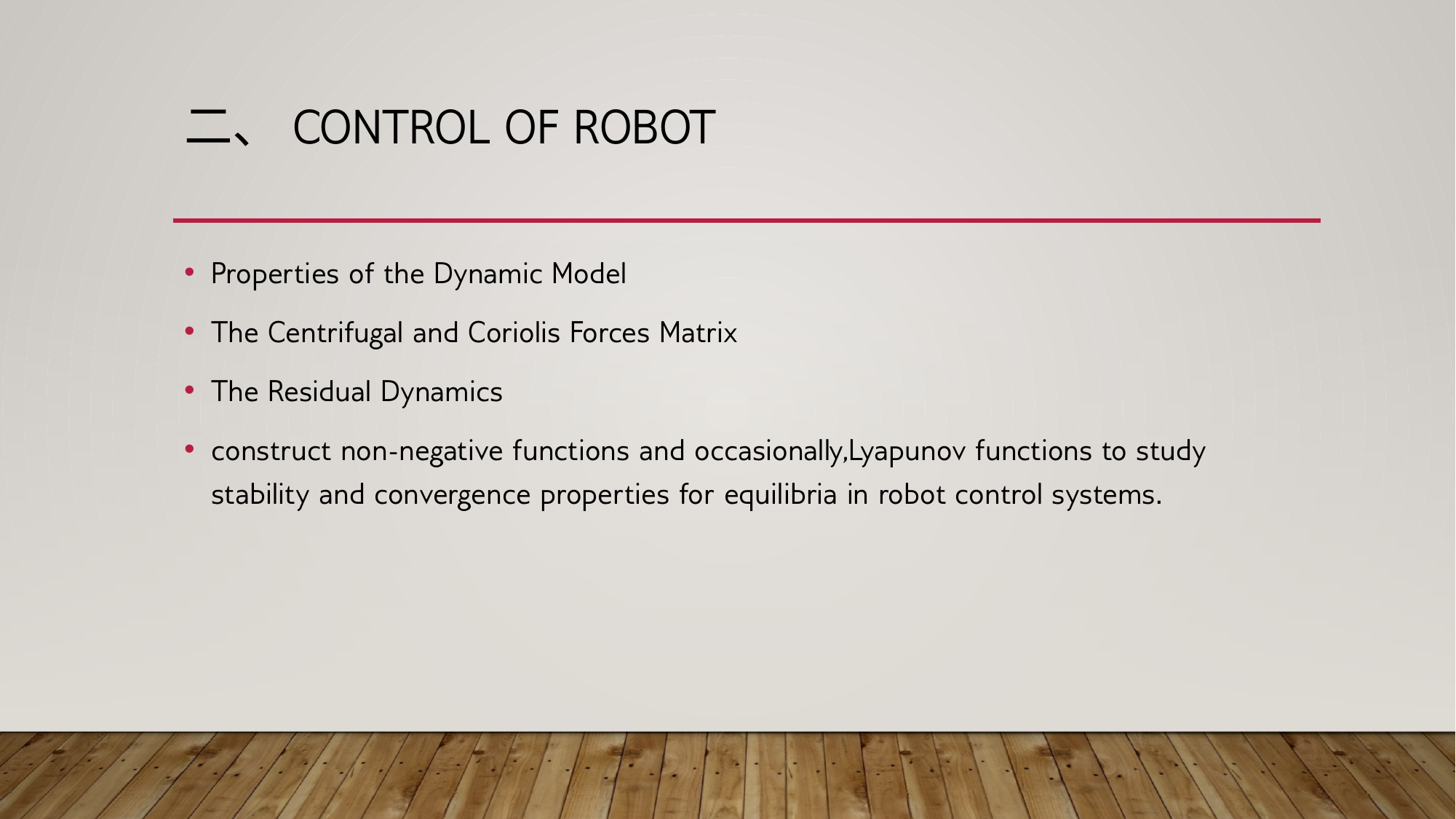

# 二、control of robot
Properties of the Dynamic Model
The Centrifugal and Coriolis Forces Matrix
The Residual Dynamics
construct non-negative functions and occasionally,Lyapunov functions to study stability and convergence properties for equilibria in robot control systems.